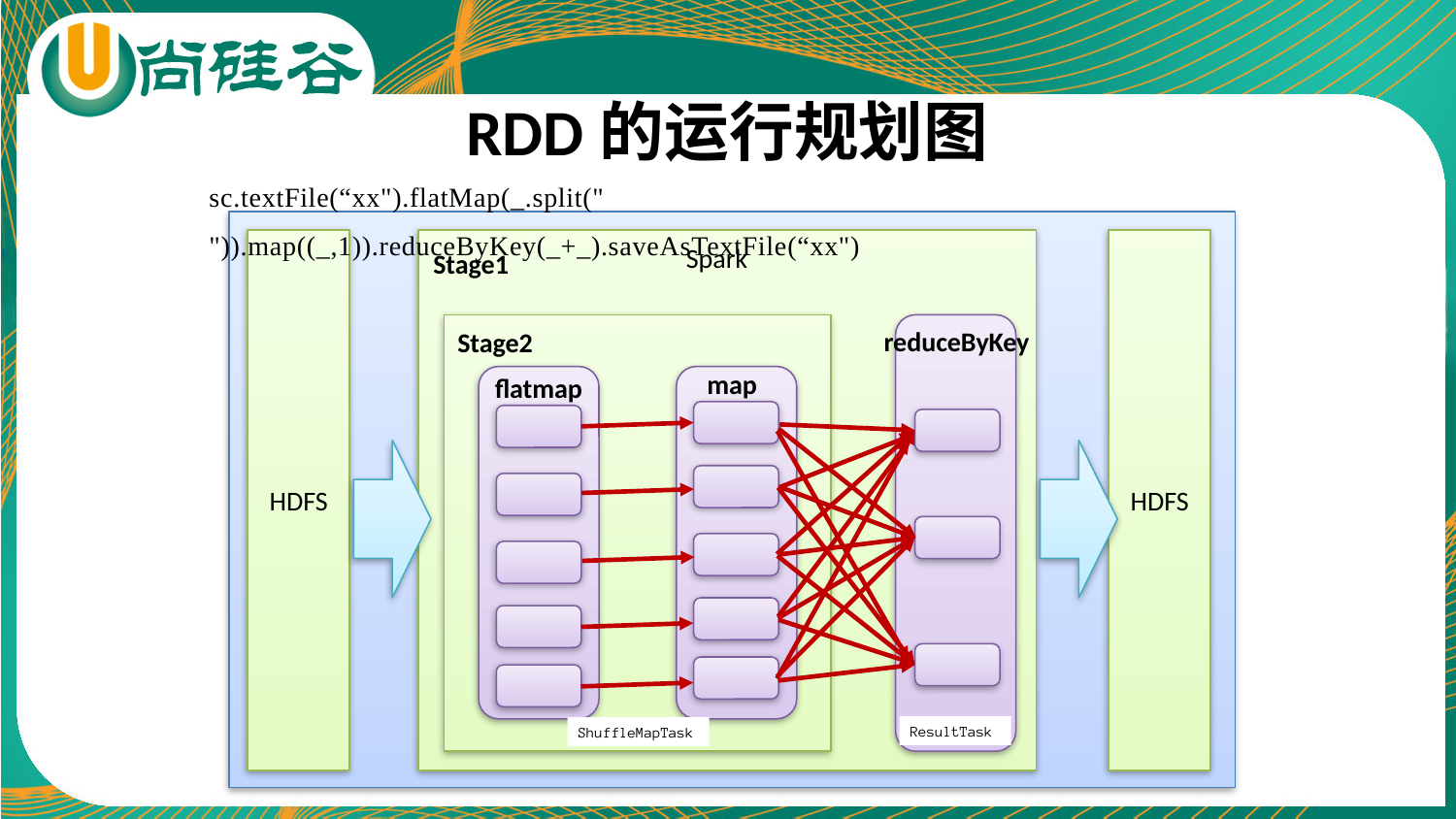

# RDD的运行规划图
sc.textFile(“xx").flatMap(_.split(" ")).map((_,1)).reduceByKey(_+_).saveAsTextFile(“xx")

HDFS

HDFS
Spark
Stage1

reduceByKey
Stage2
map
flatmap

ResultTask
ShuffleMapTask